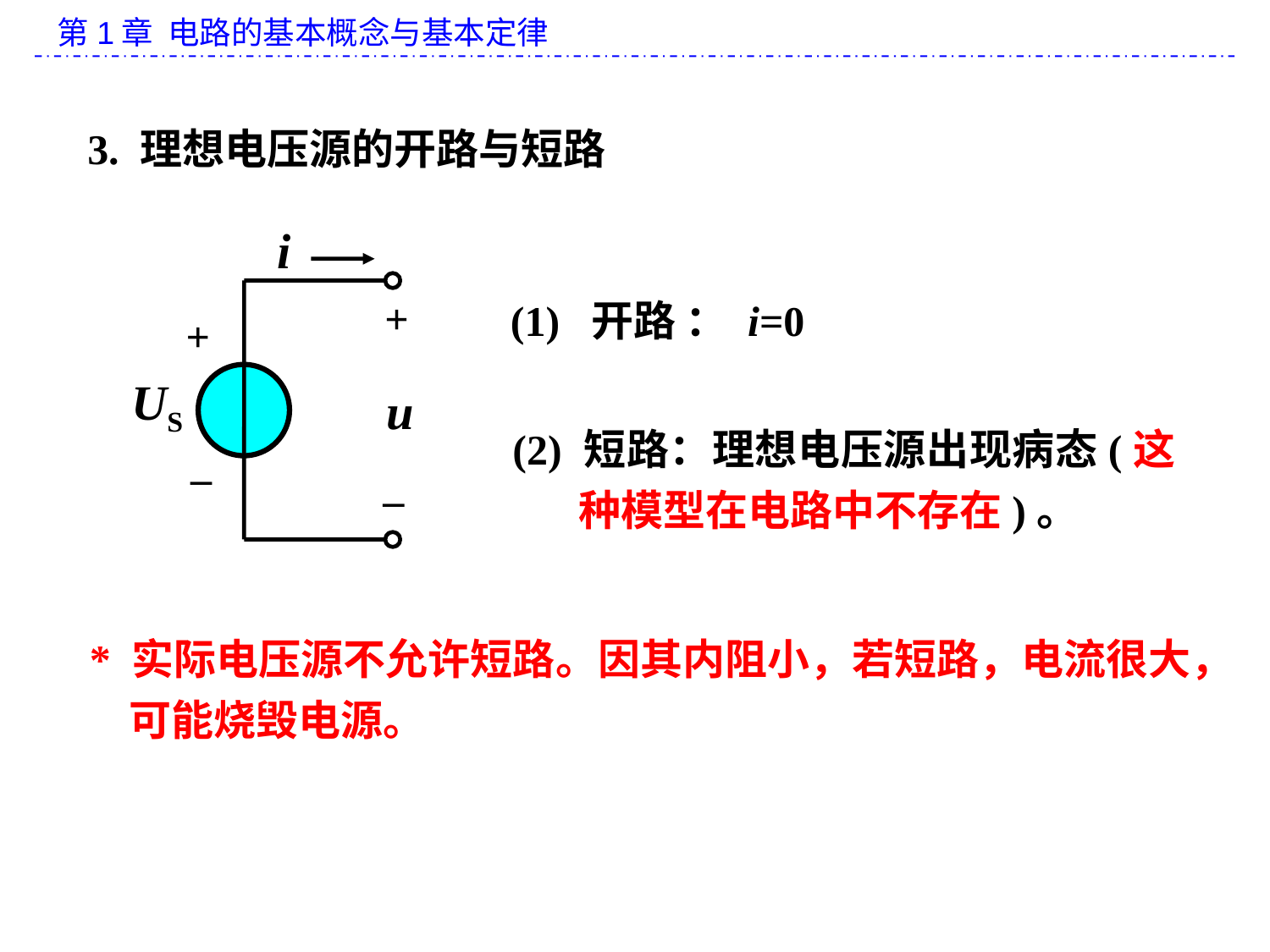

3. 理想电压源的开路与短路

i

+
+

US
u
_
_

(1)  开路 ： i=0
(2) 短路：理想电压源出现病态(这种模型在电路中不存在)。
* 实际电压源不允许短路。因其内阻小，若短路，电流很大，可能烧毁电源。